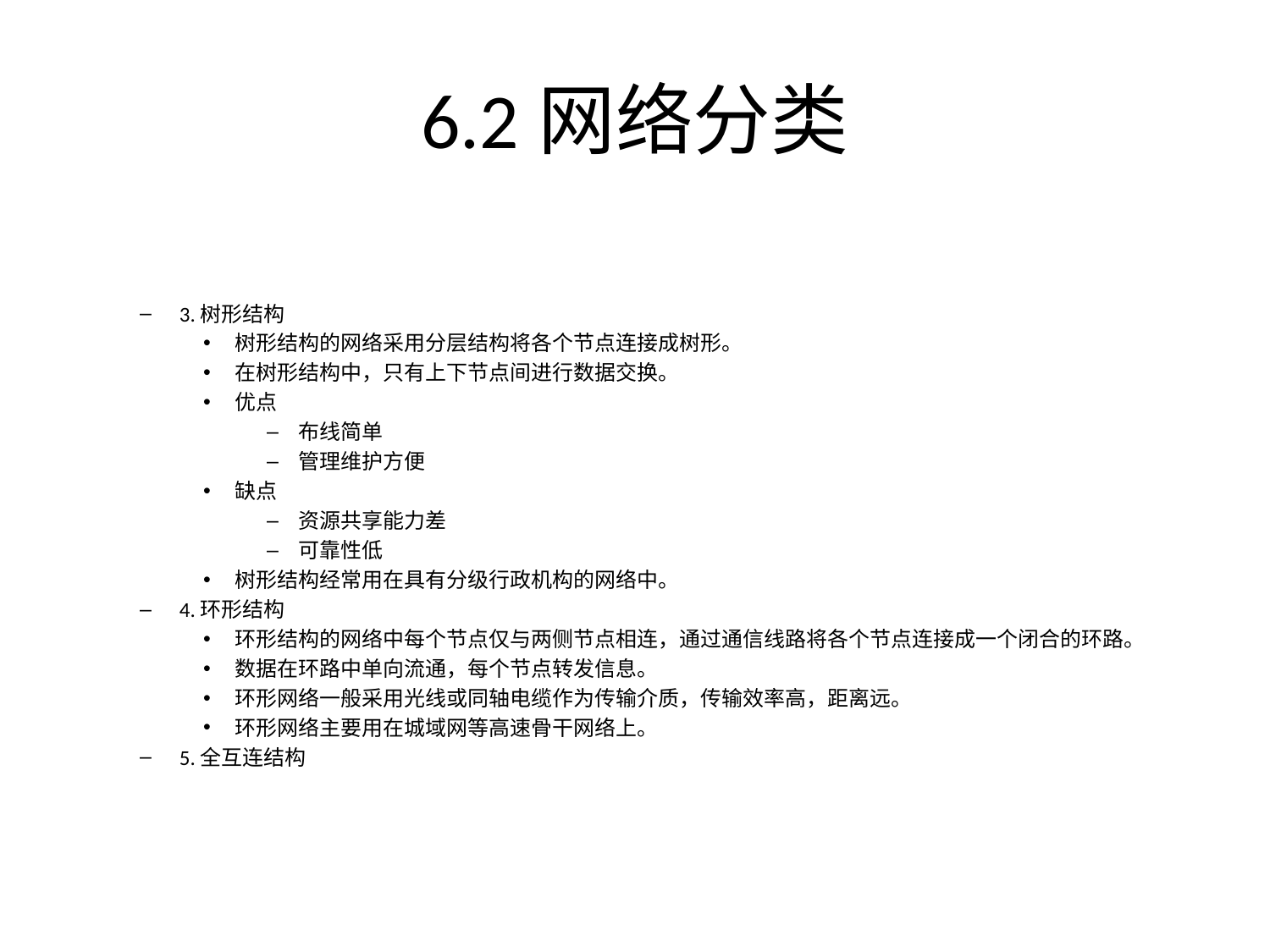

# 6.2网络分类

3.树形结构
树形结构的网络采用分层结构将各个节点连接成树形。
在树形结构中，只有上下节点间进行数据交换。
优点
布线简单
管理维护方便
缺点
资源共享能力差
可靠性低
树形结构经常用在具有分级行政机构的网络中。
4.环形结构
环形结构的网络中每个节点仅与两侧节点相连，通过通信线路将各个节点连接成一个闭合的环路。
数据在环路中单向流通，每个节点转发信息。
环形网络一般采用光线或同轴电缆作为传输介质，传输效率高，距离远。
环形网络主要用在城域网等高速骨干网络上。
5.全互连结构